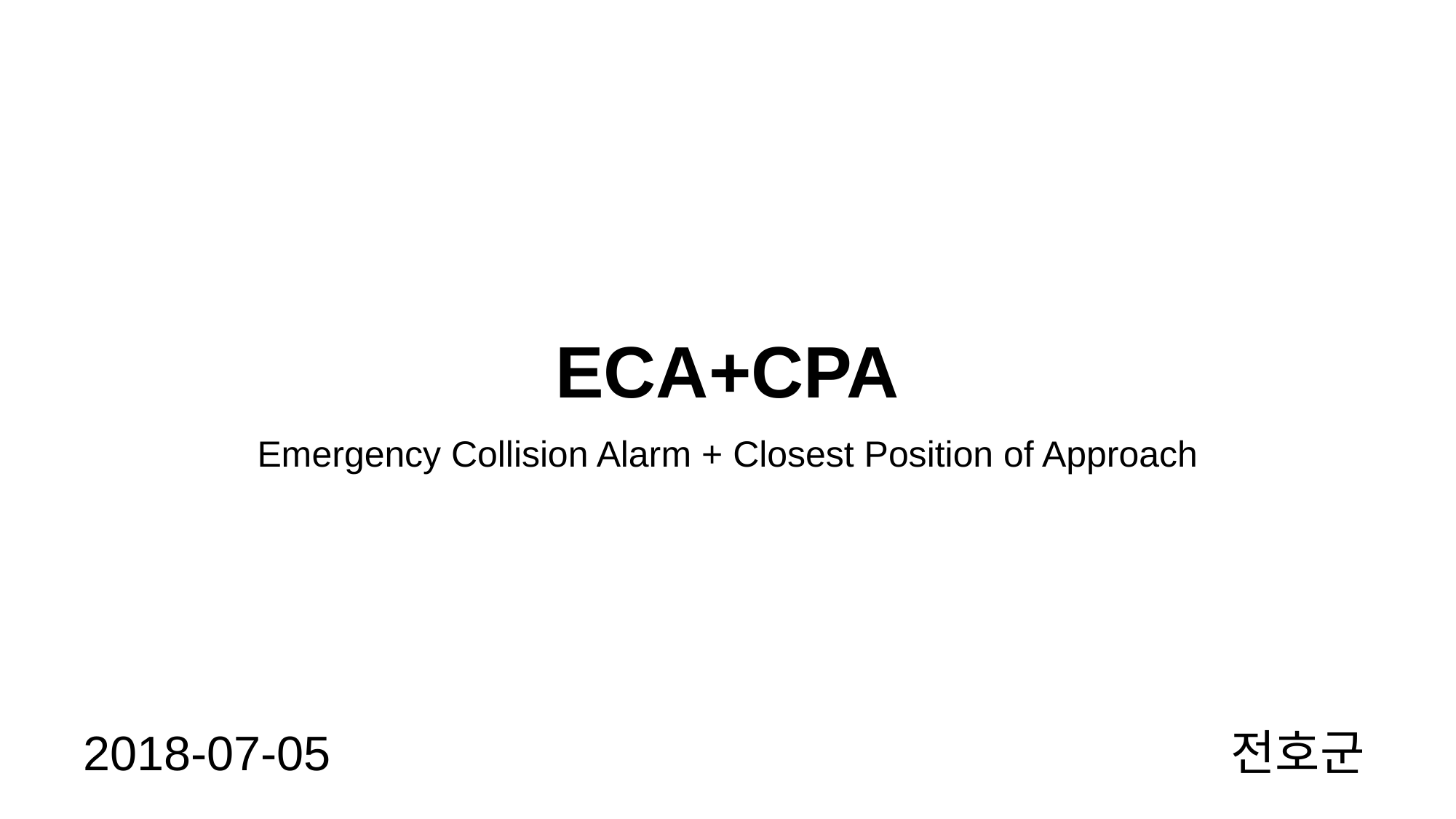

# ECA+CPA
Emergency Collision Alarm + Closest Position of Approach
2018-07-05
전호군